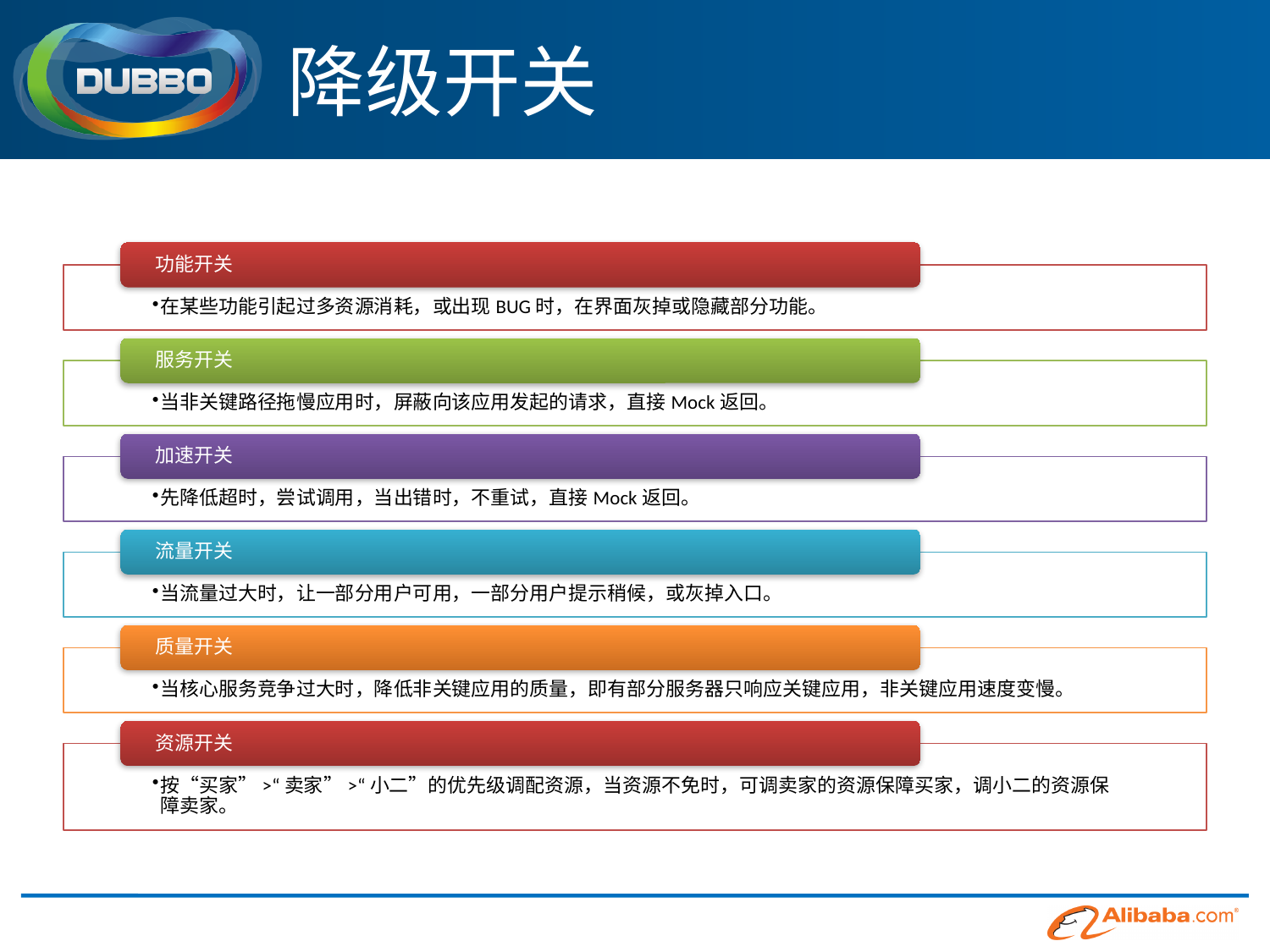

# 降级开关
在某些功能引起过多资源消耗，或出现BUG时，在界面灰掉或隐藏部分功能。
功能开关
当非关键路径拖慢应用时，屏蔽向该应用发起的请求，直接Mock返回。
服务开关
先降低超时，尝试调用，当出错时，不重试，直接Mock返回。
加速开关
当流量过大时，让一部分用户可用，一部分用户提示稍候，或灰掉入口。
流量开关
当核心服务竞争过大时，降低非关键应用的质量，即有部分服务器只响应关键应用，非关键应用速度变慢。
质量开关
按“买家”>“卖家”>“小二”的优先级调配资源，当资源不免时，可调卖家的资源保障买家，调小二的资源保障卖家。
资源开关